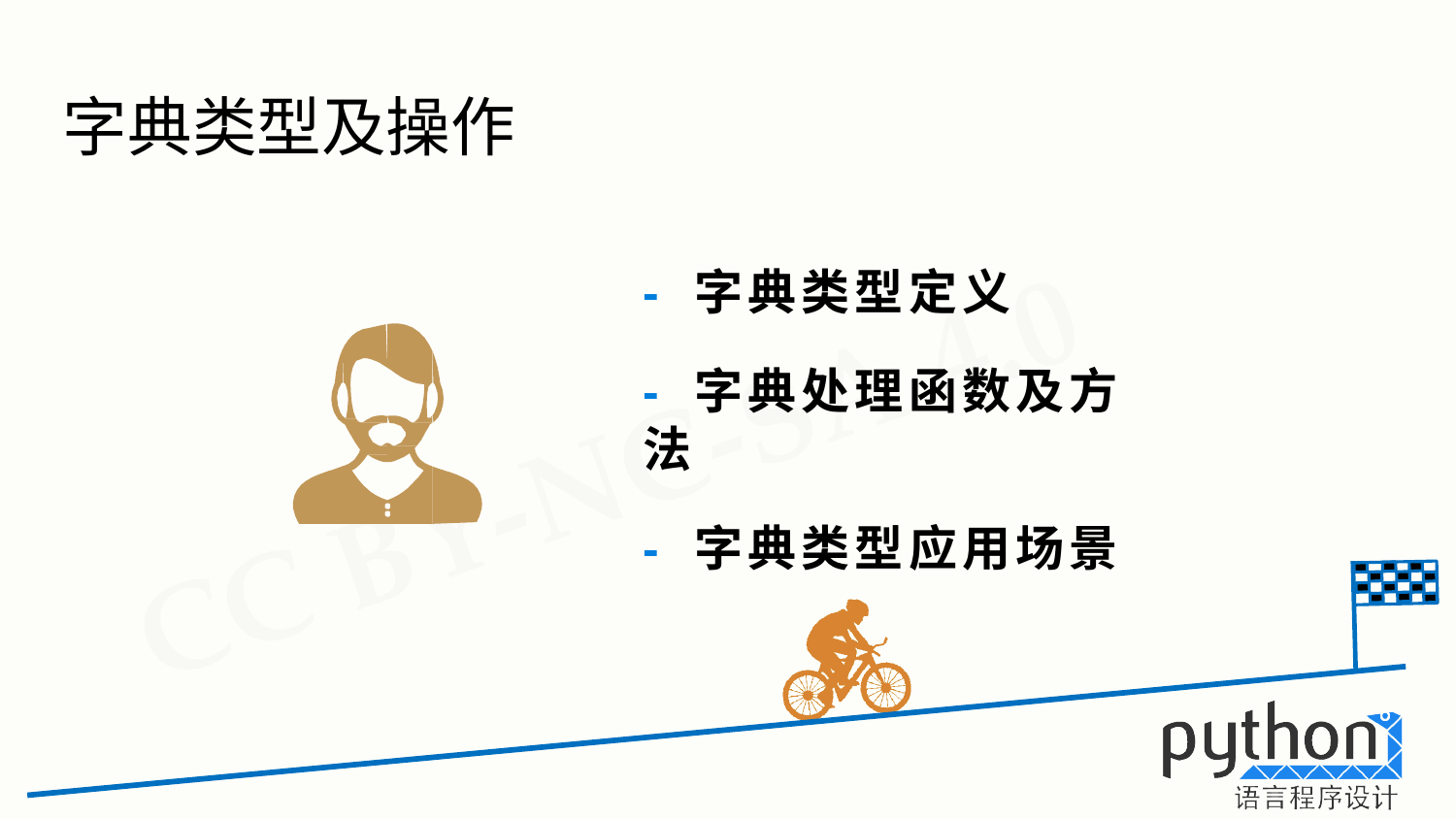

# 字典类型及操作
-	字典类型定义
-	字典处理函数及方法
-	字典类型应用场景